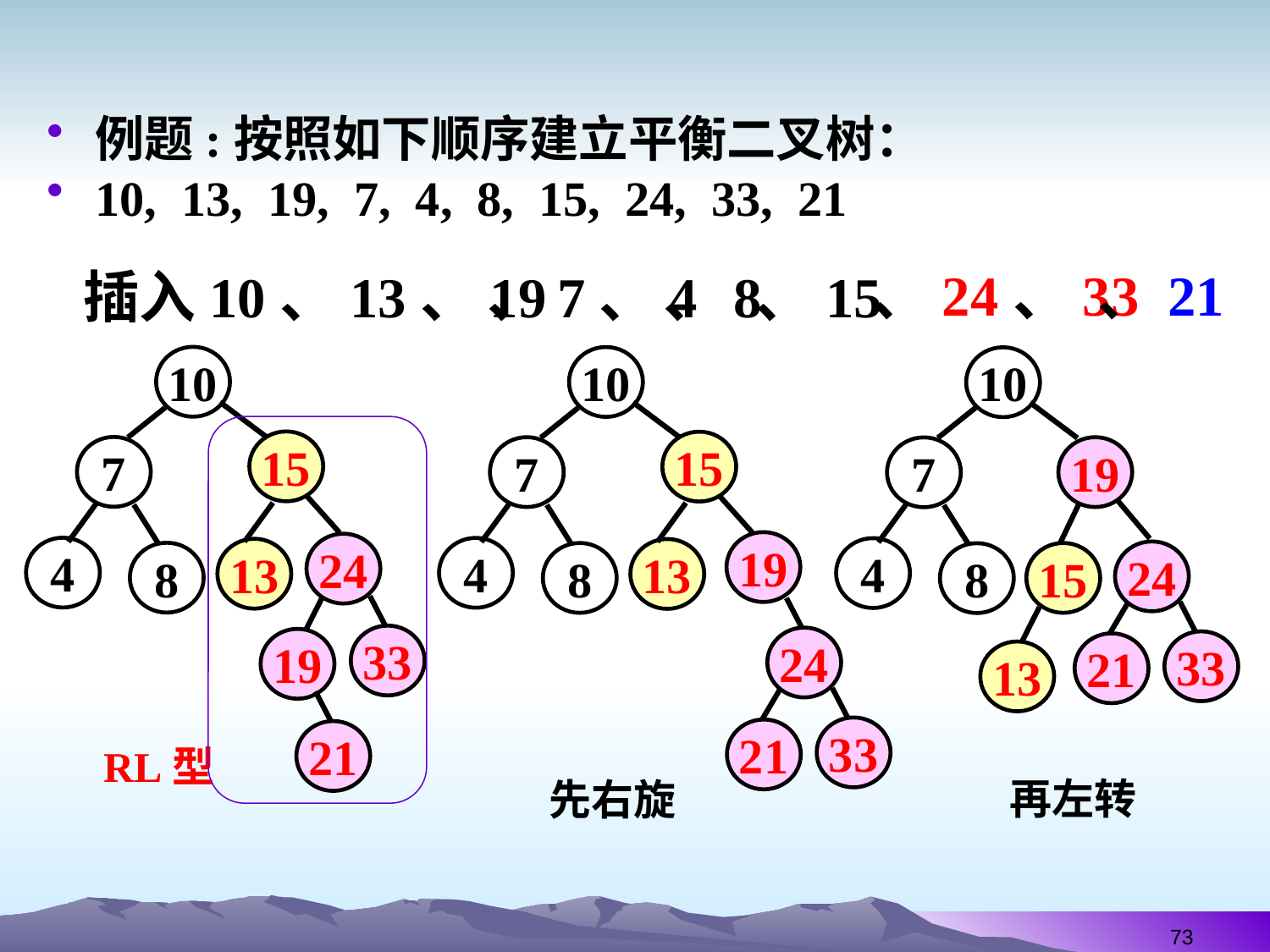

例题:按照如下顺序建立平衡二叉树：
10,  13,  19,  7,  4,  8,  15,  24,  33,  21
、24、33
、21
插入10、13、19
、7、4
、8
、15
10
10

15
7

4
13
8
10

7

4
8

15
7
19

19
24
4
13
24
8
15

33
24
19
33
21
13

33
21
21
RL型
再左转
先右旋
73